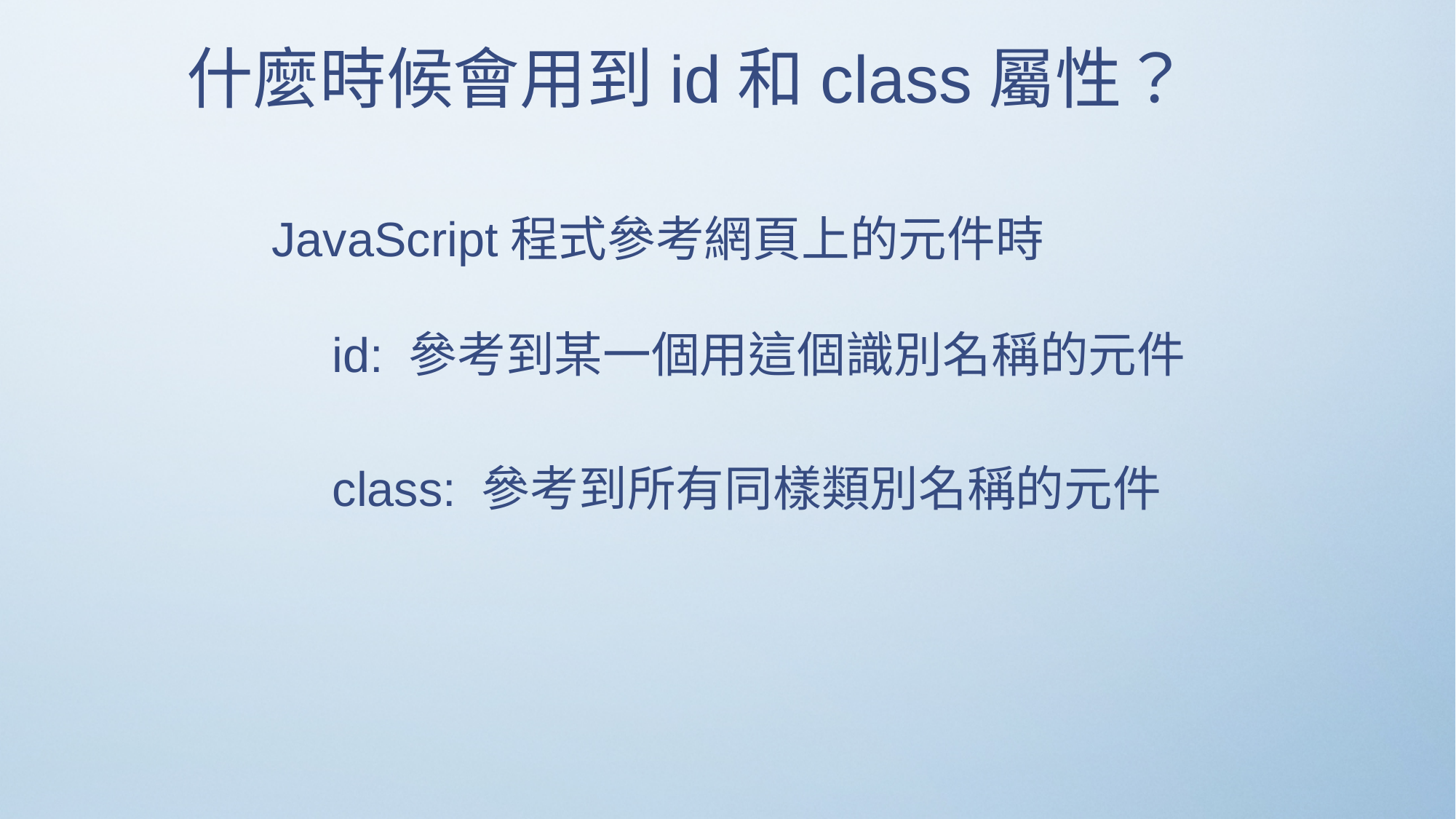

什麼時候會用到id和class屬性？
JavaScript程式參考網頁上的元件時
id: 參考到某一個用這個識別名稱的元件
class: 參考到所有同樣類別名稱的元件